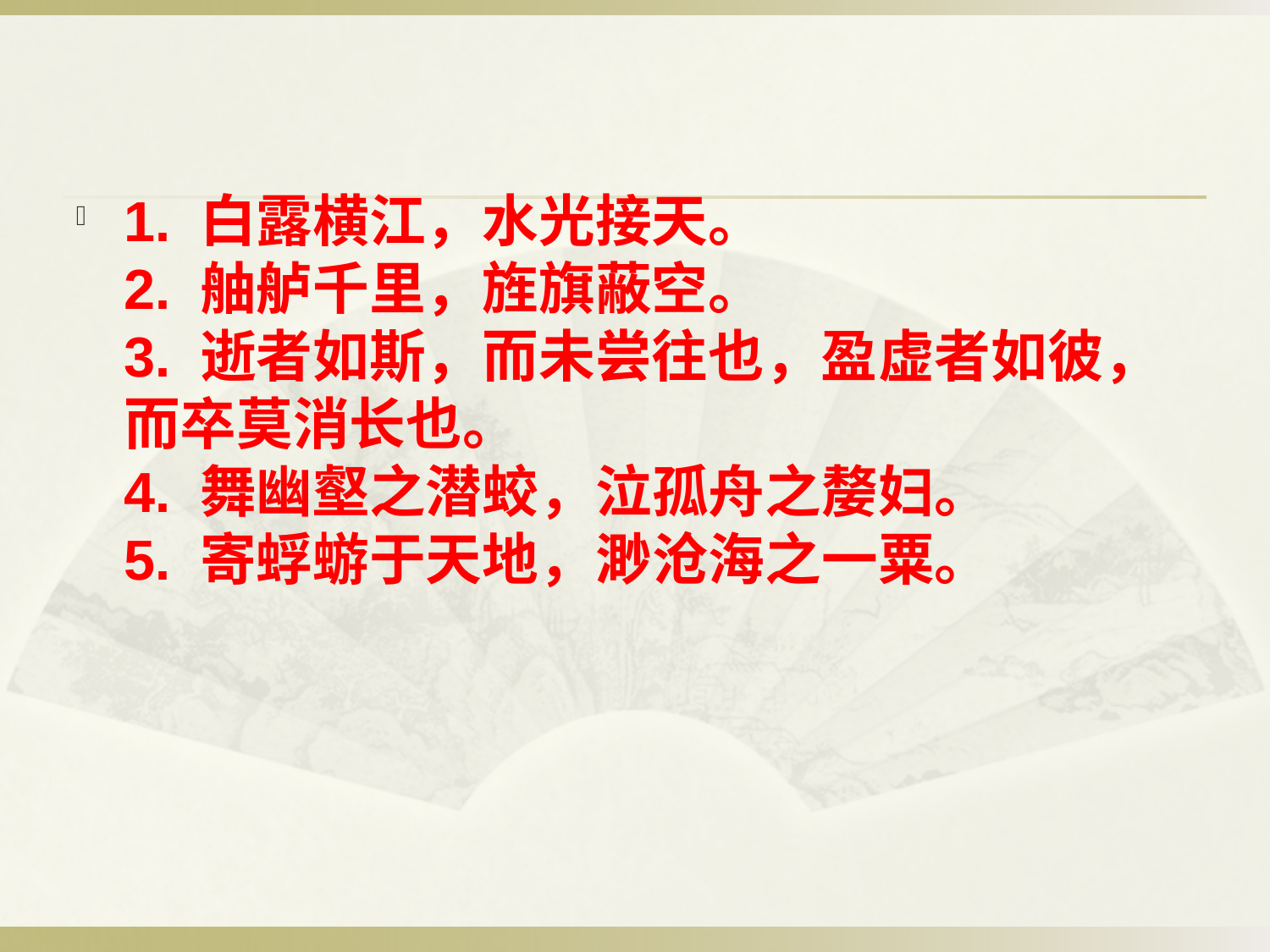

#
1. 白露横江，水光接天。
2. 舳舻千里，旌旗蔽空。
3. 逝者如斯，而未尝往也，盈虚者如彼，而卒莫消长也。
4. 舞幽壑之潜蛟，泣孤舟之嫠妇。
5. 寄蜉蝣于天地，渺沧海之一粟。